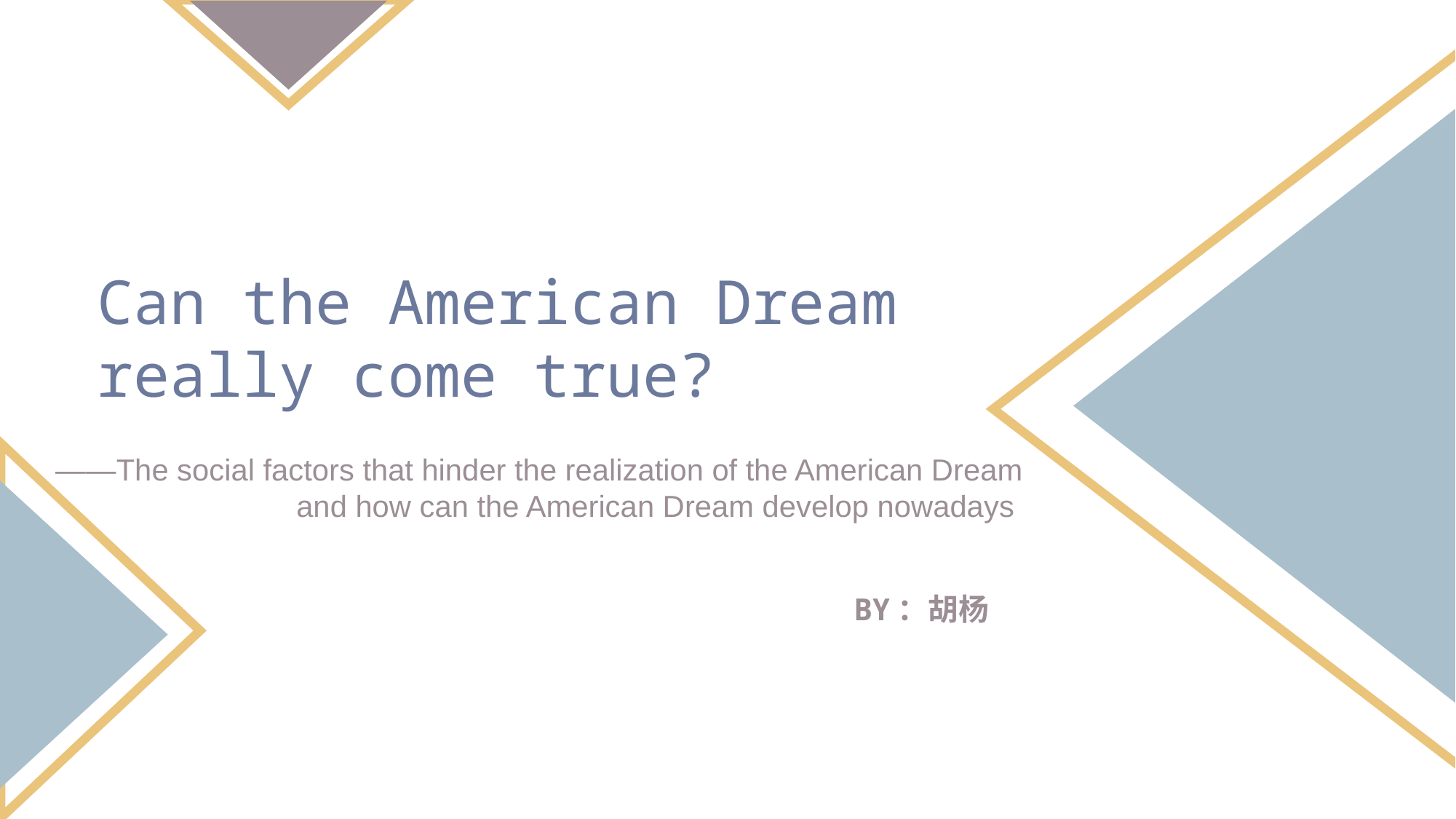

Can the American Dream really come true?
——The social factors that hinder the realization of the American Dream and how can the American Dream develop nowadays

BY：胡杨